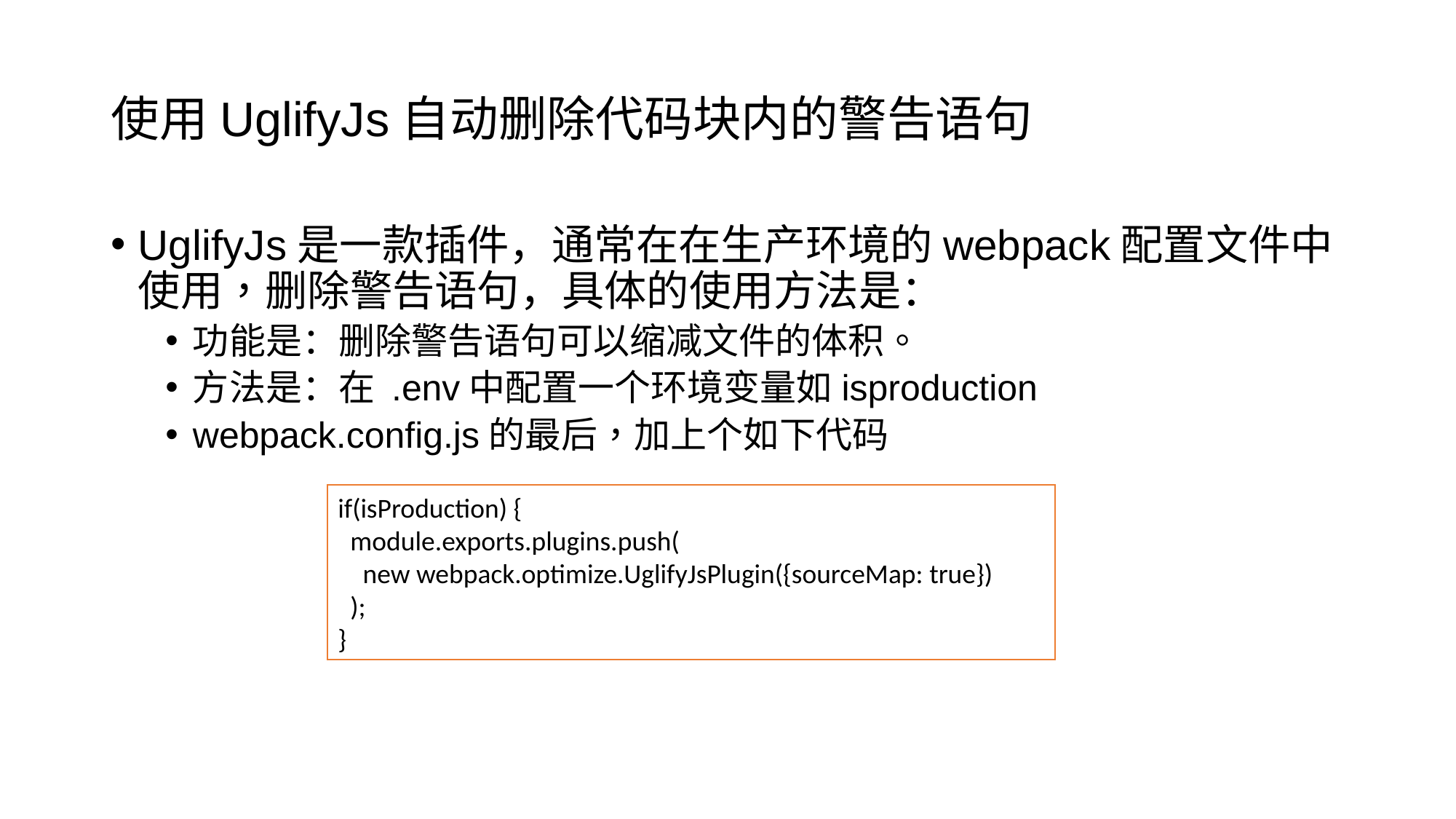

# 使用UglifyJs自动删除代码块内的警告语句
UglifyJs是一款插件，通常在在生产环境的webpack配置文件中使用，删除警告语句，具体的使用方法是：
功能是：删除警告语句可以缩减文件的体积。
方法是：在 .env中配置一个环境变量如isproduction
webpack.config.js的最后，加上个如下代码

if(isProduction) {
  module.exports.plugins.push(
    new webpack.optimize.UglifyJsPlugin({sourceMap: true})
  );
}